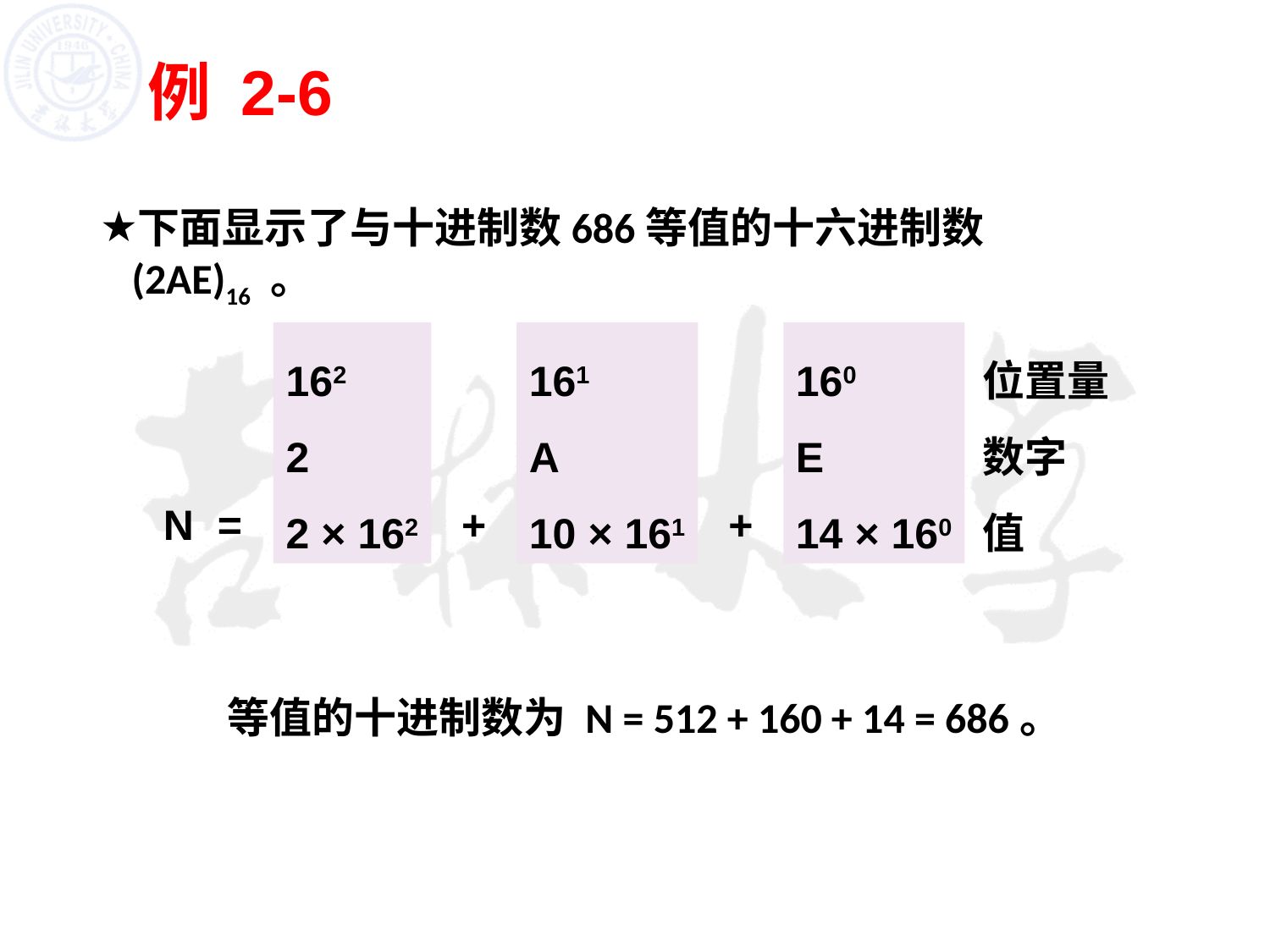

# 例 2-6
下面显示了与十进制数686等值的十六进制数 (2AE)16 。

	等值的十进制数为 N = 512 + 160 + 14 = 686。

162
2
2 × 162
161
A
10 × 161
160
E
14 × 160
位置量
数字
值
+
N  =
+